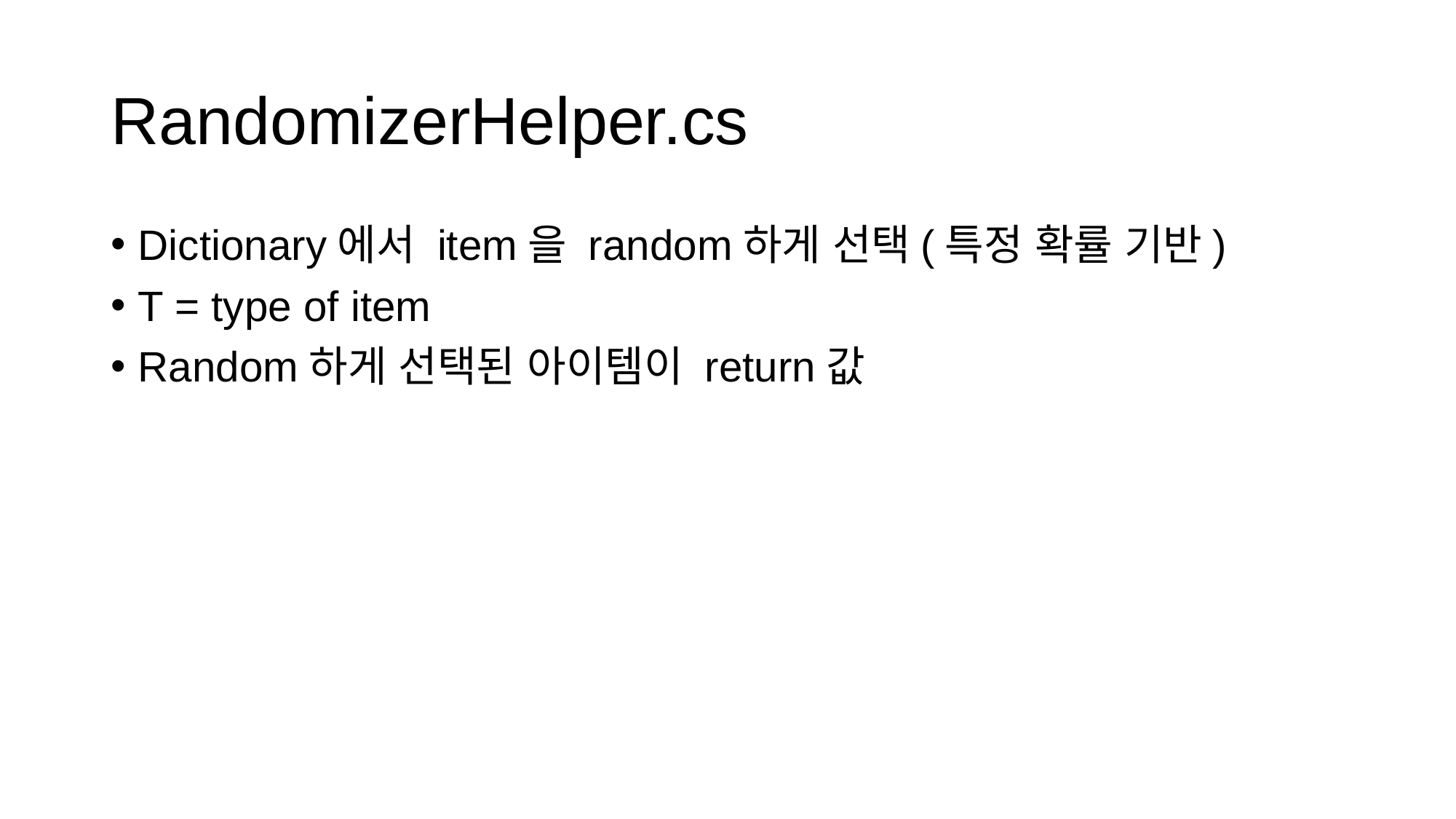

# RandomizerHelper.cs
Dictionary에서 item을 random하게 선택(특정 확률 기반)
T = type of item
Random하게 선택된 아이템이 return값